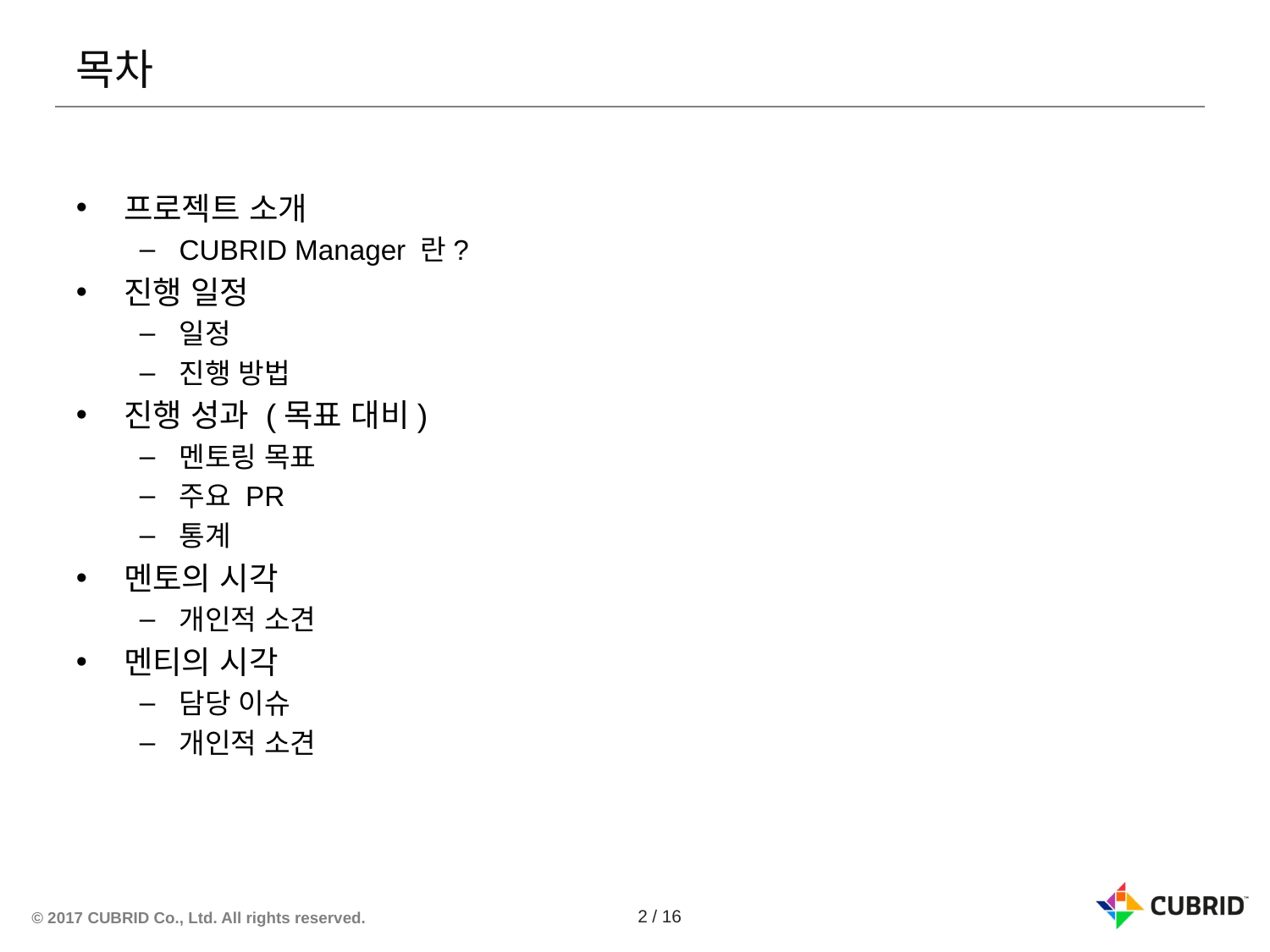

# 목차

프로젝트 소개
CUBRID Manager 란?
진행 일정
일정
진행 방법
진행 성과 (목표 대비)
멘토링 목표
주요 PR
통계
멘토의 시각
개인적 소견
멘티의 시각
담당 이슈
개인적 소견